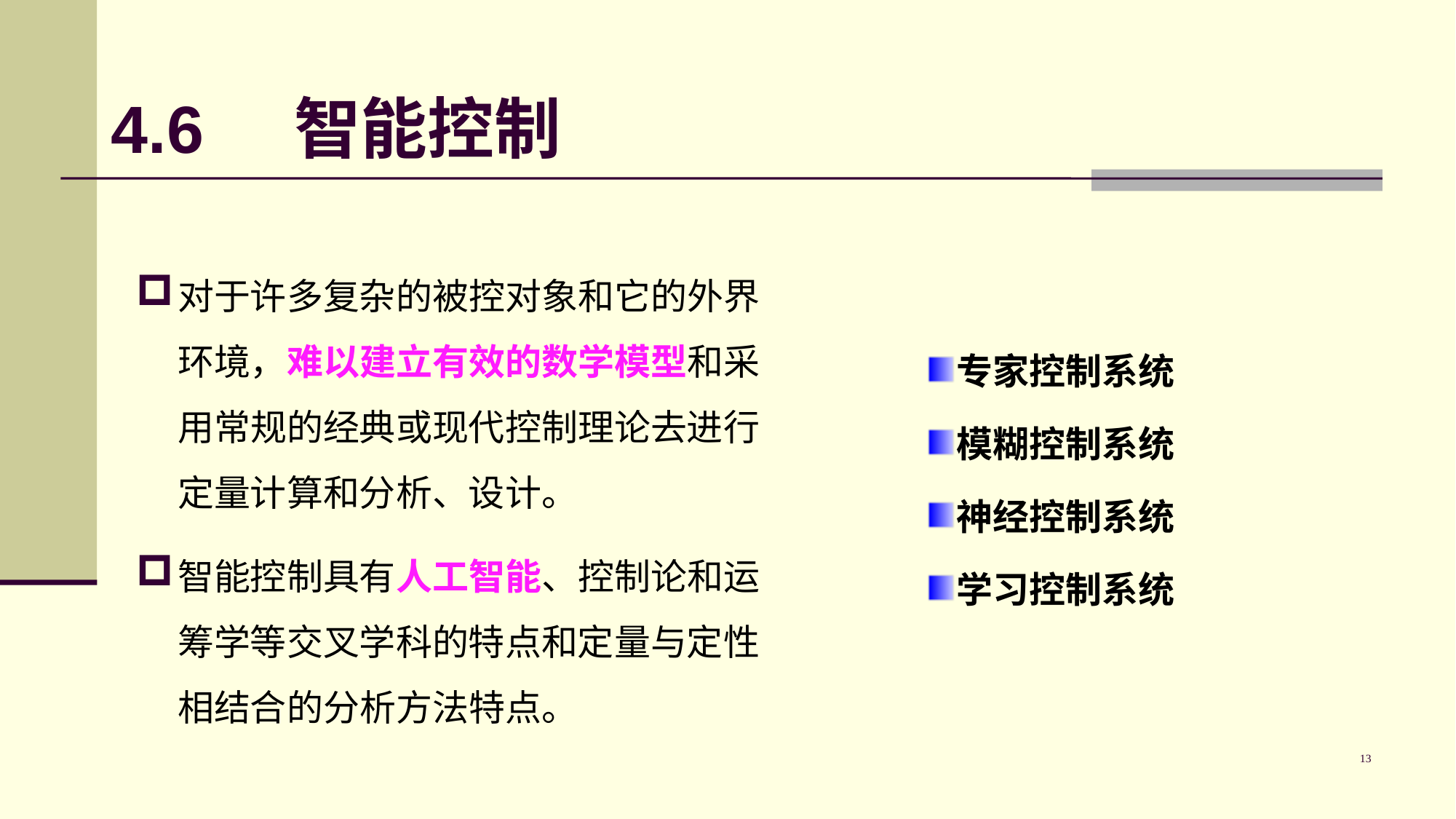

# 4.6    智能控制
对于许多复杂的被控对象和它的外界环境，难以建立有效的数学模型和采用常规的经典或现代控制理论去进行定量计算和分析、设计。
智能控制具有人工智能、控制论和运筹学等交叉学科的特点和定量与定性相结合的分析方法特点。
专家控制系统
模糊控制系统
神经控制系统
学习控制系统
13